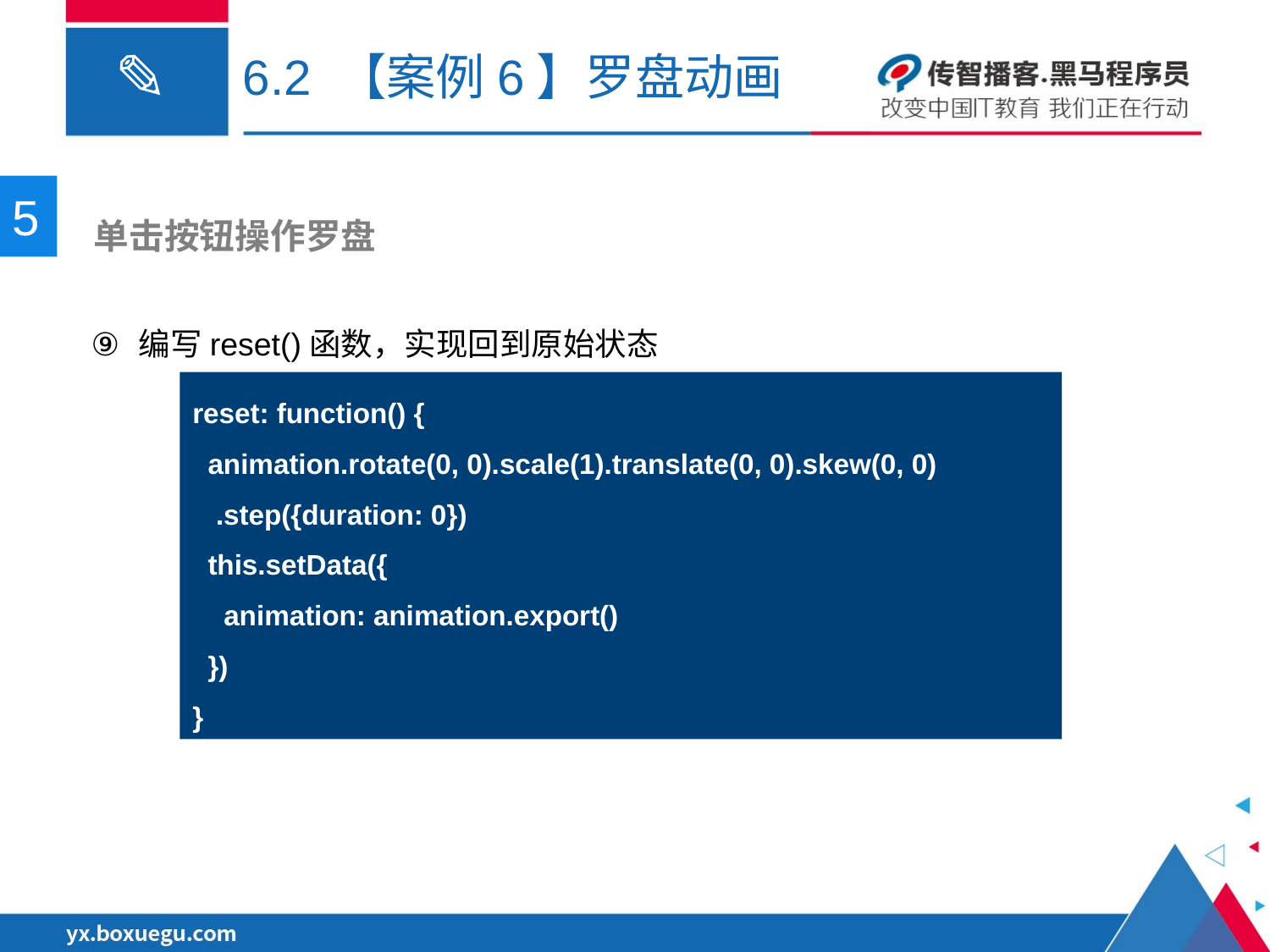

# 6.2 【案例6】罗盘动画

5
  单击按钮操作罗盘
编写reset()函数，实现回到原始状态
reset: function() {
  animation.rotate(0, 0).scale(1).translate(0, 0).skew(0, 0)
   .step({duration: 0})
  this.setData({
    animation: animation.export()
  })
}